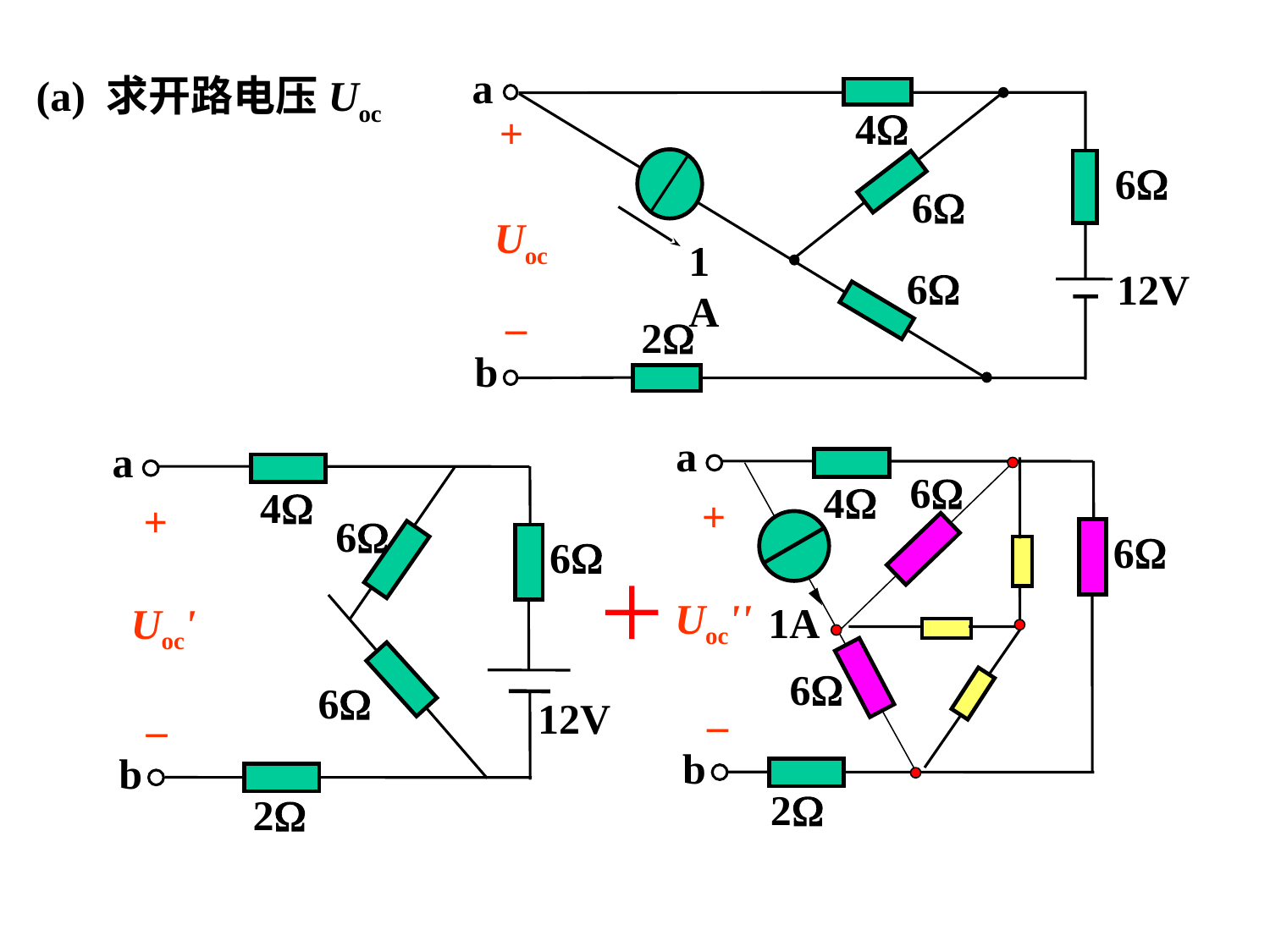

a

4Ω
+

6Ω
6Ω

Uoc

1A

6Ω
12V

–

2Ω
b

(a) 求开路电压Uoc
a

6Ω

4Ω
+

6Ω

1A

6Ω

–
b

2Ω
Uoc''
a

4Ω
+
6Ω
6Ω

Uoc'

6Ω
12V

–
b

2Ω